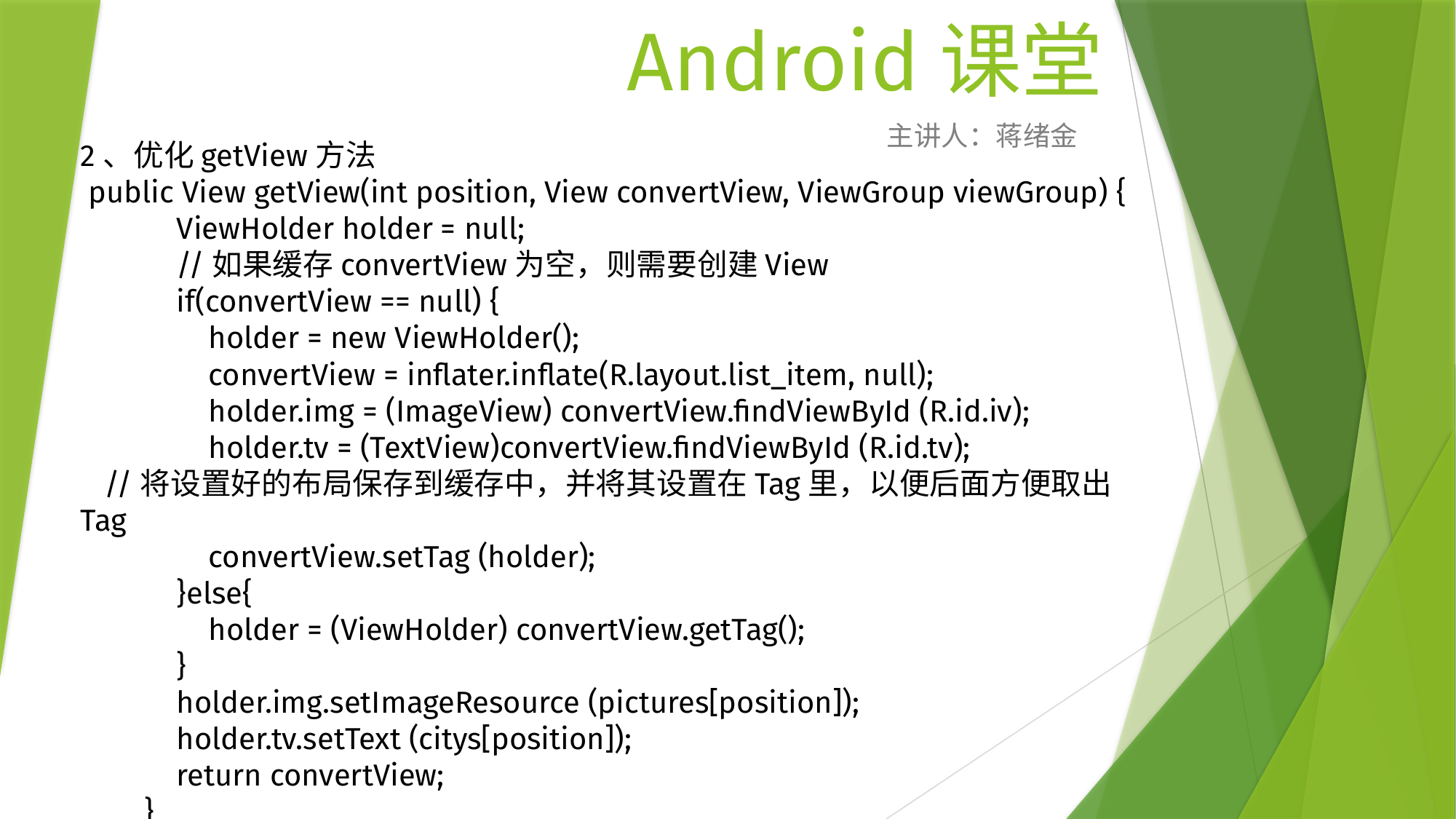

# Android课堂
主讲人：蒋绪金
2、优化getView方法
 public View getView(int position, View convertView, ViewGroup viewGroup) {
            ViewHolder holder = null;
            //如果缓存convertView为空，则需要创建View
            if(convertView == null) {
                holder = new ViewHolder();
                convertView = inflater.inflate(R.layout.list_item, null);
                holder.img = (ImageView) convertView.findViewById (R.id.iv);
                holder.tv = (TextView)convertView.findViewById (R.id.tv);
   //将设置好的布局保存到缓存中，并将其设置在Tag里，以便后面方便取出Tag
                convertView.setTag (holder);
            }else{
                holder = (ViewHolder) convertView.getTag();
            }
            holder.img.setImageResource (pictures[position]);
            holder.tv.setText (citys[position]);
            return convertView;
        }